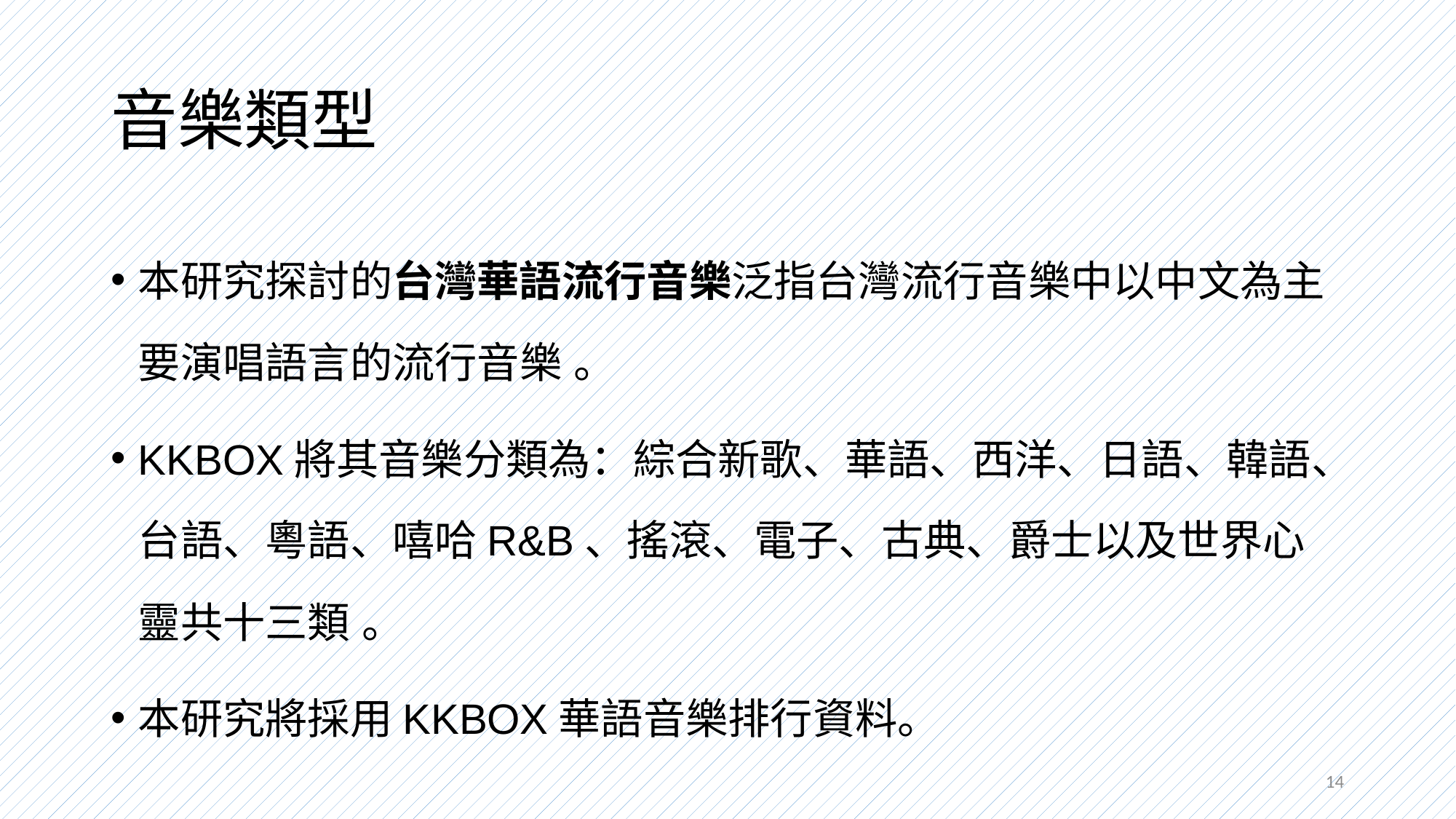

# 音樂類型
本研究探討的台灣華語流行音樂泛指台灣流行音樂中以中文為主要演唱語言的流行音樂 。
KKBOX將其音樂分類為：綜合新歌、華語、西洋、日語、韓語、台語、粵語、嘻哈R&B、搖滾、電子、古典、爵士以及世界心靈共十三類 。
本研究將採用KKBOX華語音樂排行資料。
14